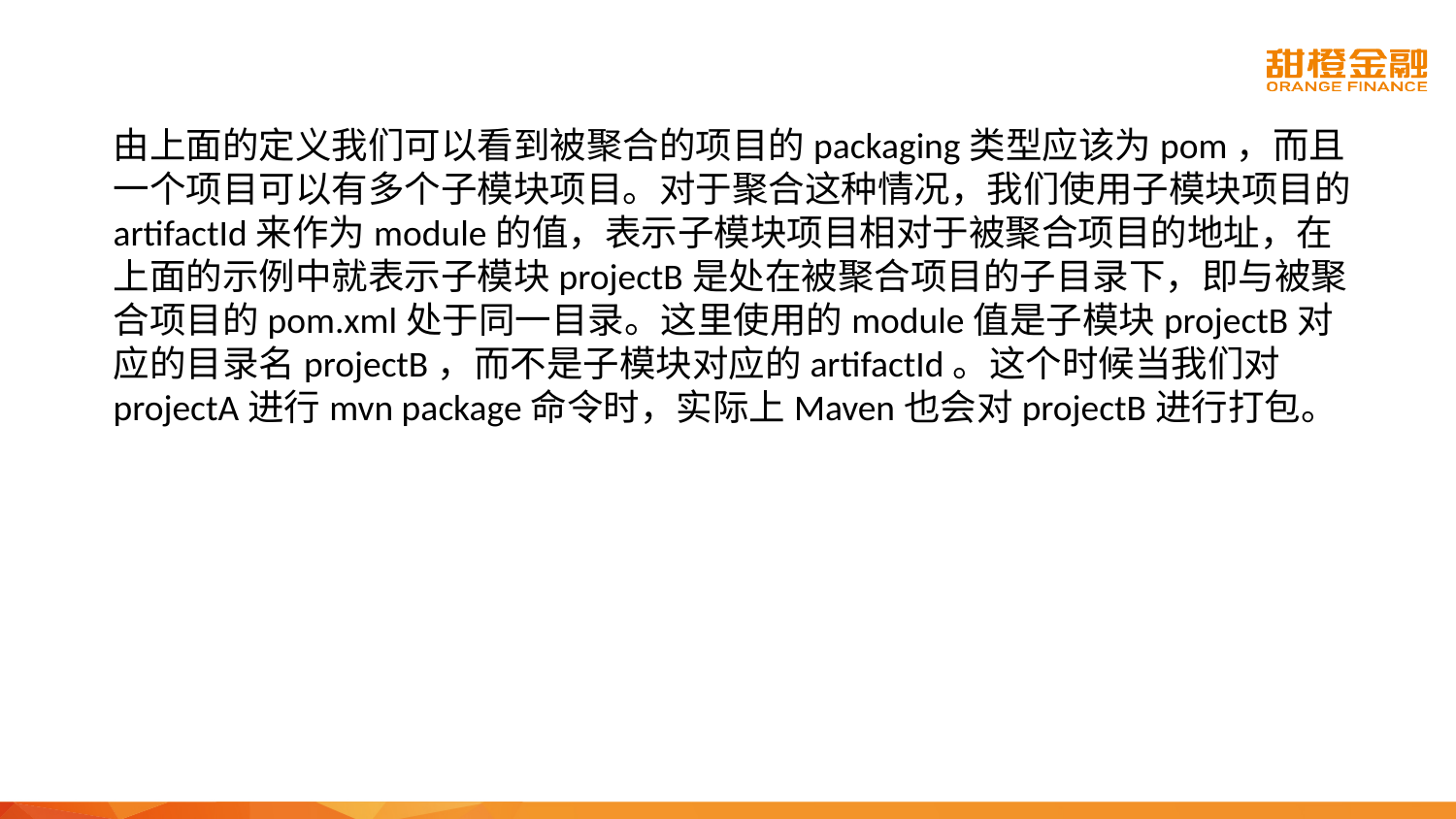

由上面的定义我们可以看到被聚合的项目的packaging类型应该为pom，而且一个项目可以有多个子模块项目。对于聚合这种情况，我们使用子模块项目的artifactId来作为module的值，表示子模块项目相对于被聚合项目的地址，在上面的示例中就表示子模块projectB是处在被聚合项目的子目录下，即与被聚合项目的pom.xml处于同一目录。这里使用的module值是子模块projectB对应的目录名projectB，而不是子模块对应的artifactId。这个时候当我们对projectA进行mvn package命令时，实际上Maven也会对projectB进行打包。